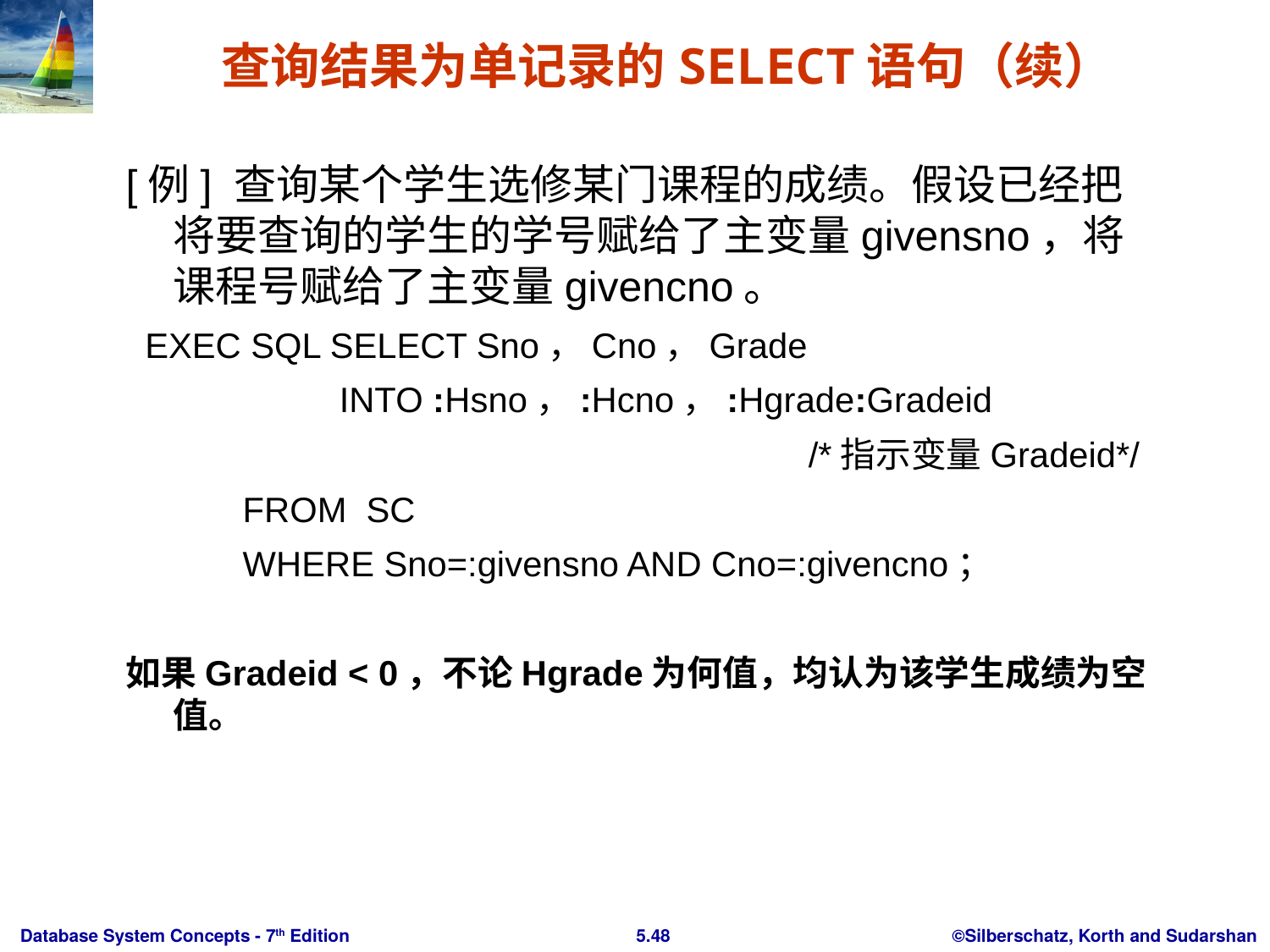

# 查询结果为单记录的SELECT语句（续）
[例] 查询某个学生选修某门课程的成绩。假设已经把将要查询的学生的学号赋给了主变量givensno，将课程号赋给了主变量givencno。
  EXEC SQL SELECT Sno，Cno，Grade
		    INTO :Hsno，:Hcno，:Hgrade:Gradeid
						/*指示变量Gradeid*/
            FROM  SC
            WHERE Sno=:givensno AND Cno=:givencno；

如果Gradeid < 0，不论Hgrade为何值，均认为该学生成绩为空值。